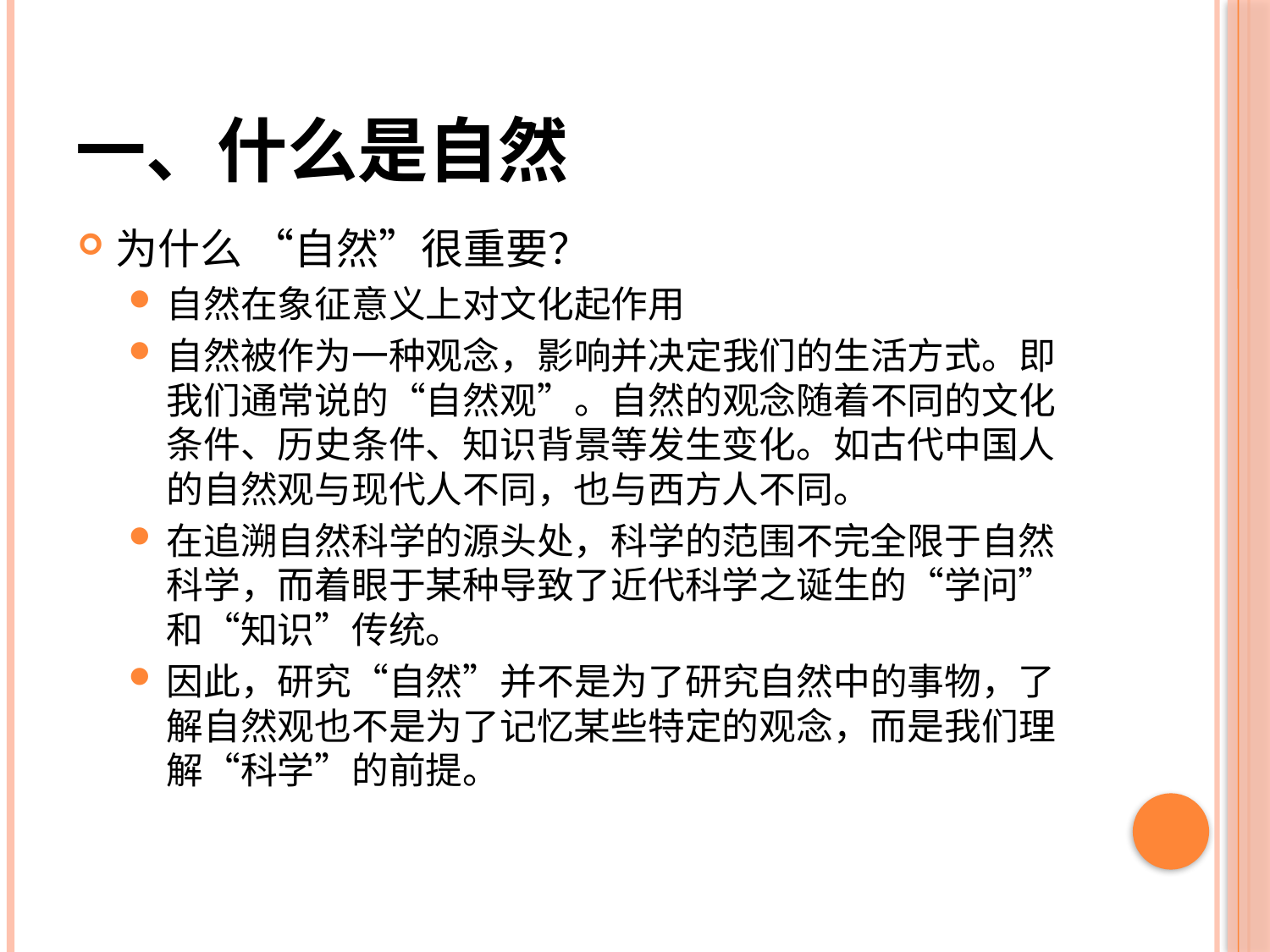

# 一、什么是自然
为什么 “自然”很重要？
自然在象征意义上对文化起作用
自然被作为一种观念，影响并决定我们的生活方式。即我们通常说的“自然观”。自然的观念随着不同的文化条件、历史条件、知识背景等发生变化。如古代中国人的自然观与现代人不同，也与西方人不同。
在追溯自然科学的源头处，科学的范围不完全限于自然科学，而着眼于某种导致了近代科学之诞生的“学问”和“知识”传统。
因此，研究“自然”并不是为了研究自然中的事物，了解自然观也不是为了记忆某些特定的观念，而是我们理解“科学”的前提。